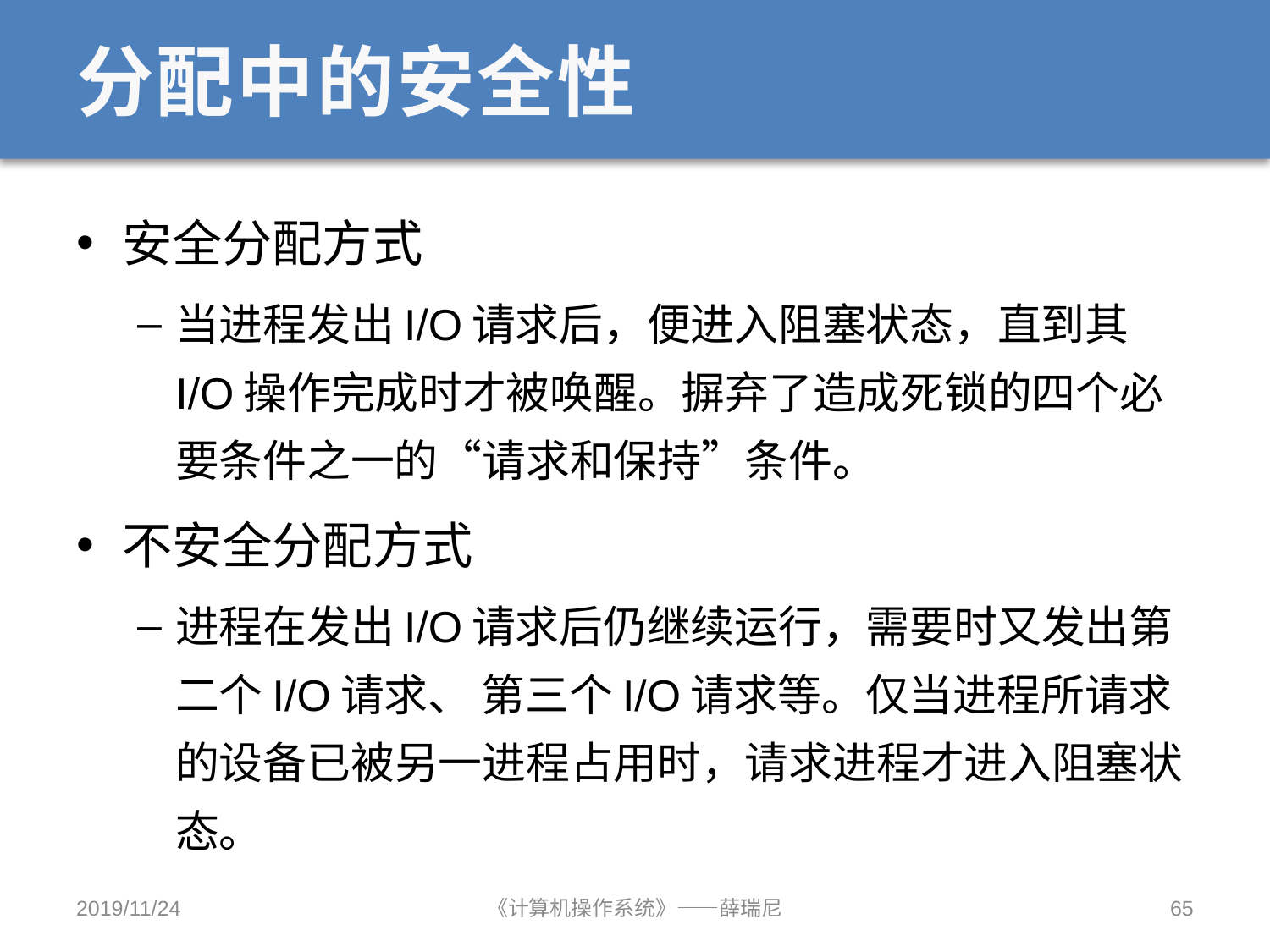

# 分配中的安全性
安全分配方式
当进程发出I/O请求后，便进入阻塞状态，直到其I/O操作完成时才被唤醒。摒弃了造成死锁的四个必要条件之一的“请求和保持”条件。
不安全分配方式
进程在发出I/O请求后仍继续运行，需要时又发出第二个I/O请求、 第三个I/O请求等。仅当进程所请求的设备已被另一进程占用时，请求进程才进入阻塞状态。

2019/11/24
《计算机操作系统》——薛瑞尼
65